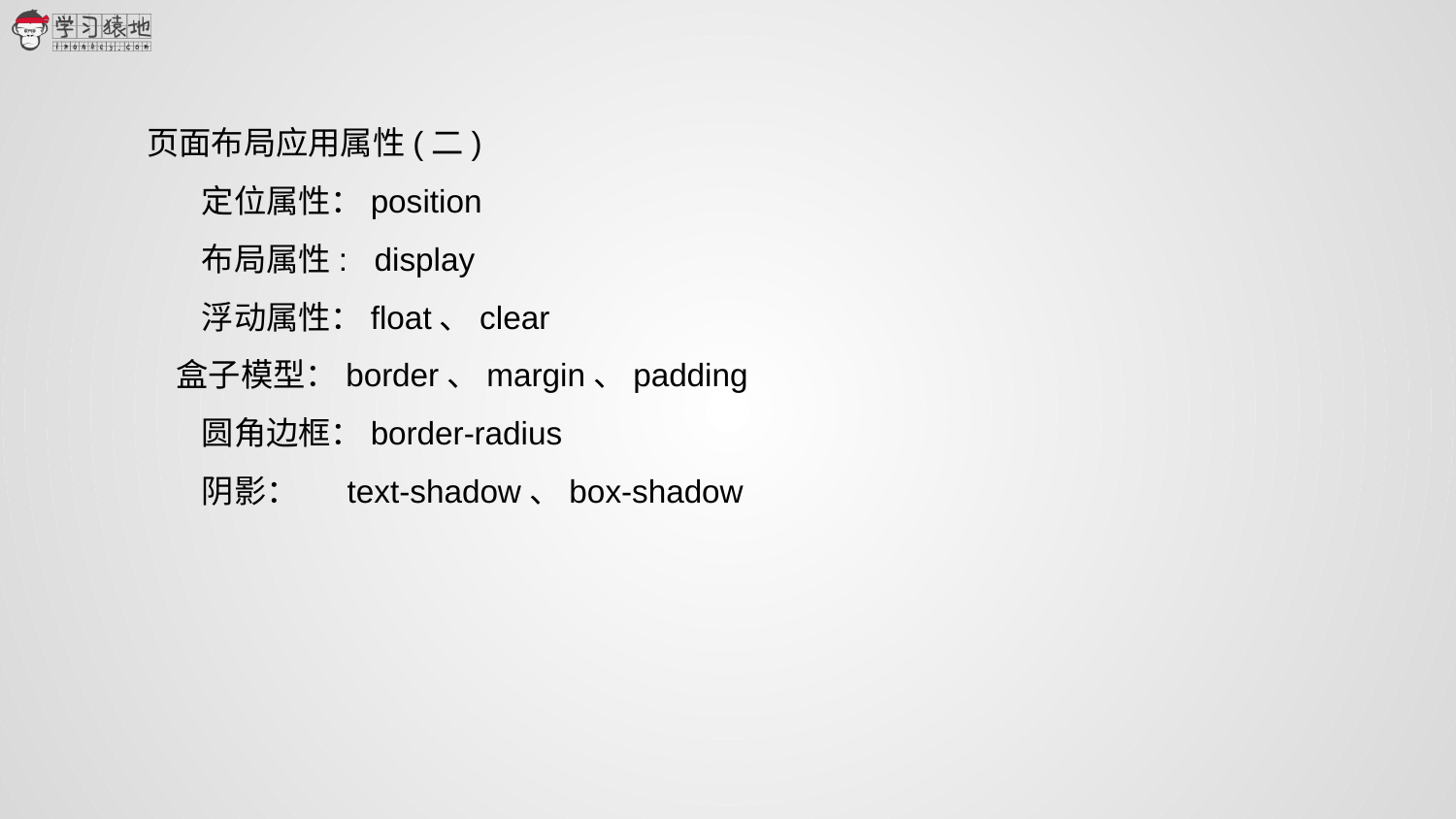

页面布局应用属性(二)
定位属性：position
布局属性:   display
浮动属性：float、clear
   盒子模型：border、margin、padding
圆角边框：border-radius
阴影：	text-shadow、box-shadow